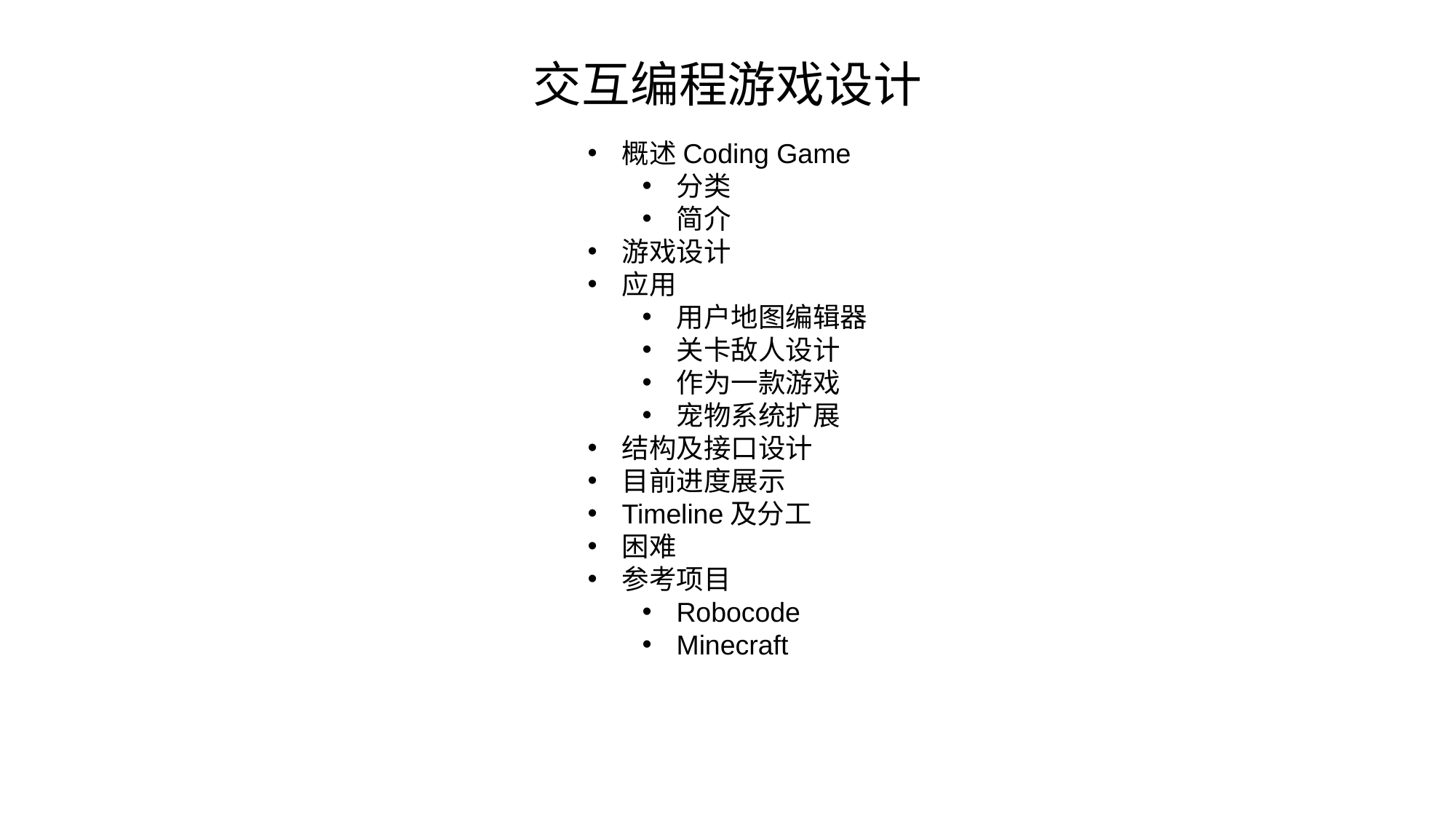

交互编程游戏设计
概述Coding Game
分类
简介
游戏设计
应用
用户地图编辑器
关卡敌人设计
作为一款游戏
宠物系统扩展
结构及接口设计
目前进度展示
Timeline及分工
困难
参考项目
Robocode
Minecraft